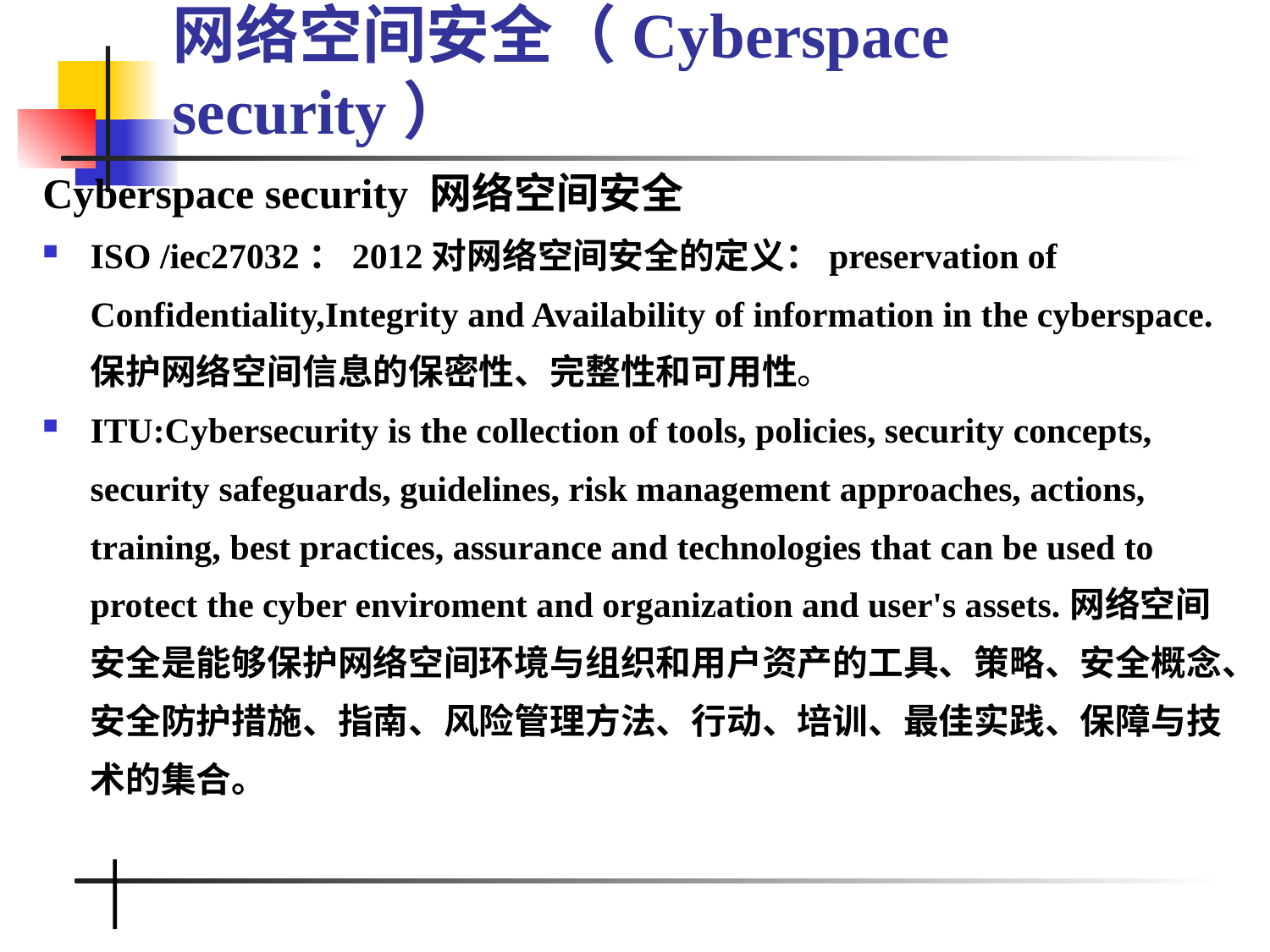

# 网络空间安全（Cyberspace security）
Cyberspace security 网络空间安全
ISO /iec27032：2012对网络空间安全的定义：preservation of Confidentiality,Integrity and Availability of information in the cyberspace.保护网络空间信息的保密性、完整性和可用性。
ITU:Cybersecurity is the collection of tools, policies, security concepts, security safeguards, guidelines, risk management approaches, actions, training, best practices, assurance and technologies that can be used to protect the cyber enviroment and organization and user's assets.网络空间安全是能够保护网络空间环境与组织和用户资产的工具、策略、安全概念、安全防护措施、指南、风险管理方法、行动、培训、最佳实践、保障与技术的集合。